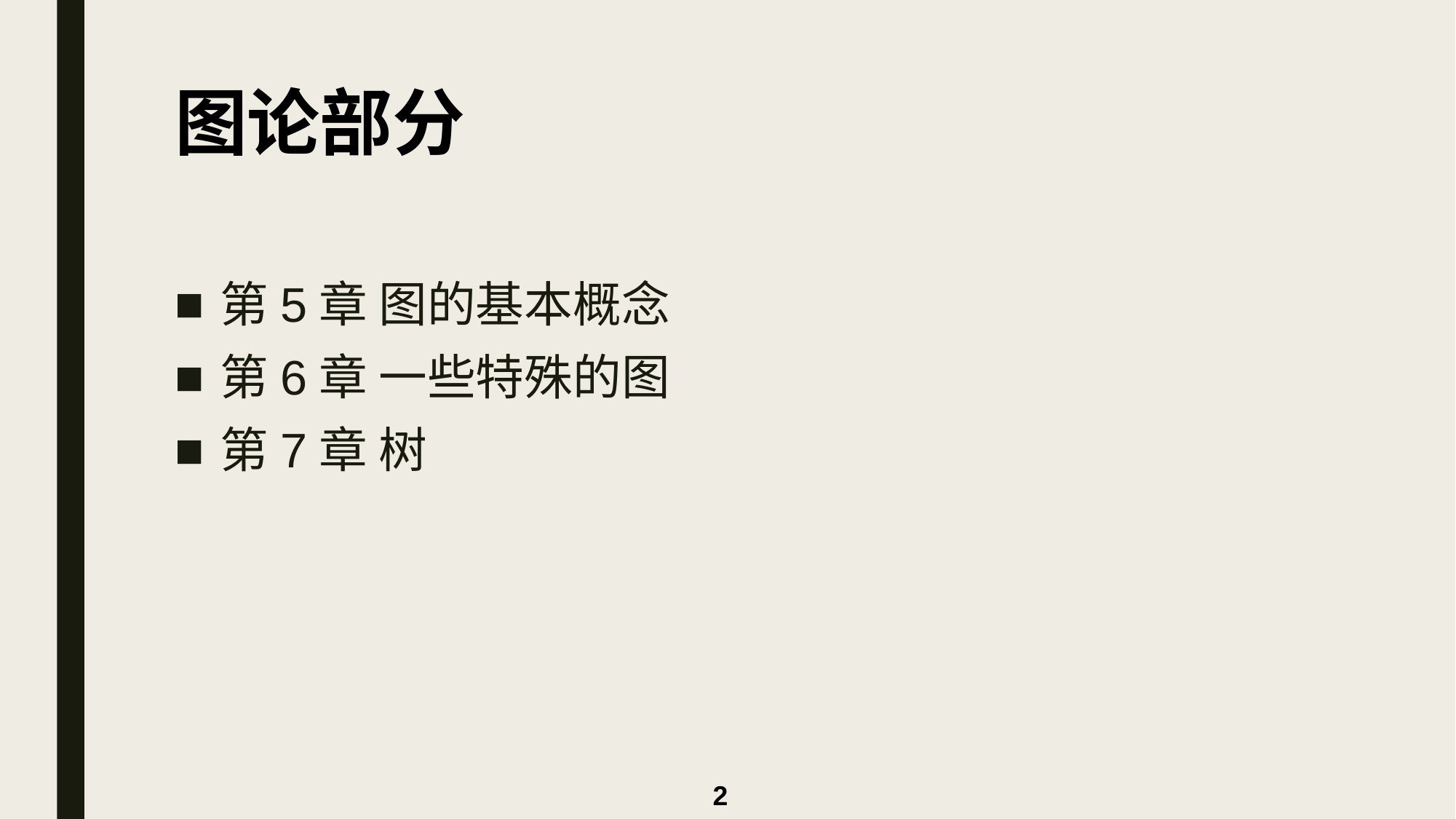

# 图论部分
第5章 图的基本概念
第6章 一些特殊的图
第7章 树
2